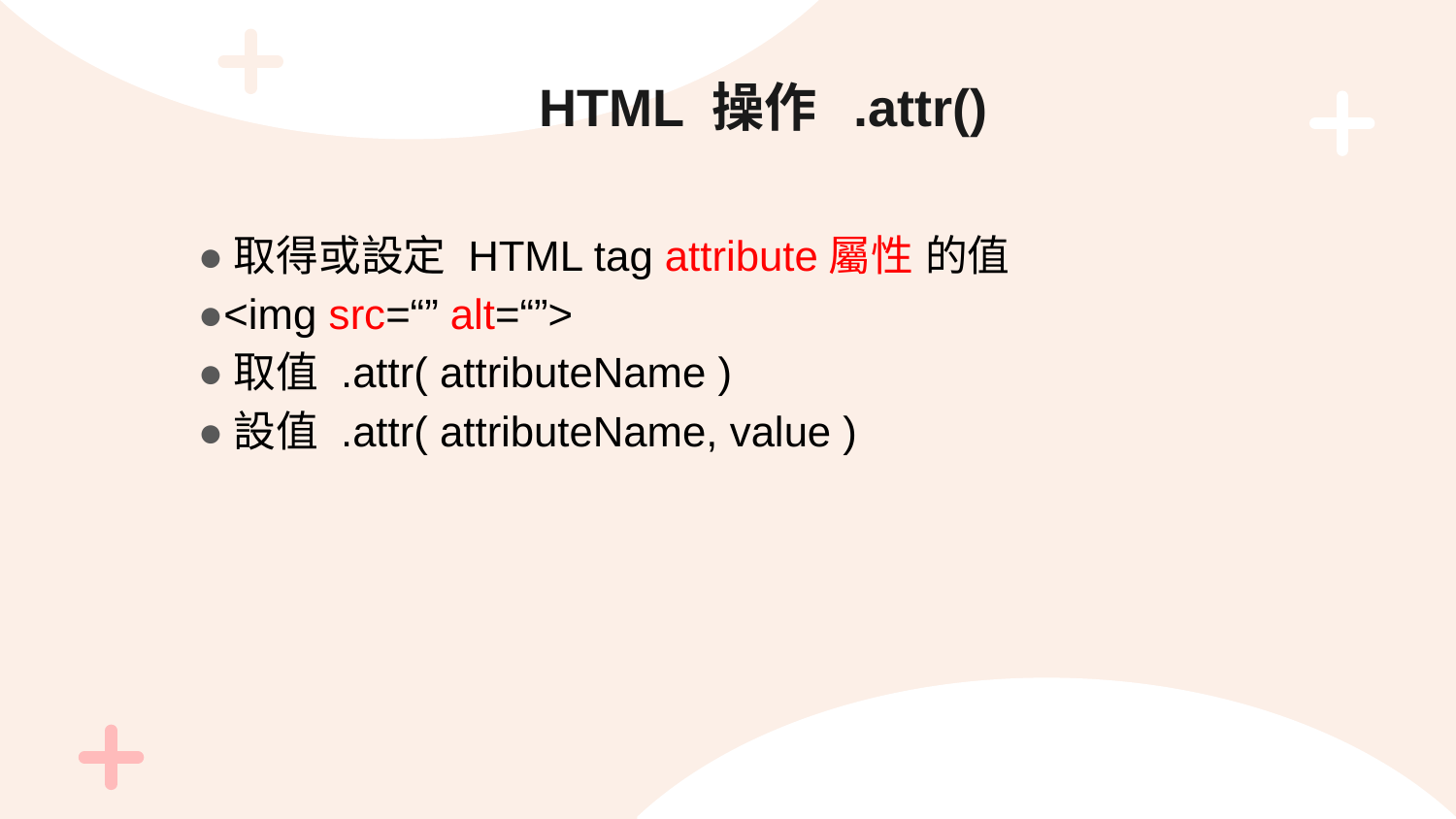

# HTML 操作  .attr()
●取得或設定 HTML tag attribute屬性 的值
●<img src=“” alt=“”>
●取值 .attr( attributeName )
●設值 .attr( attributeName, value )